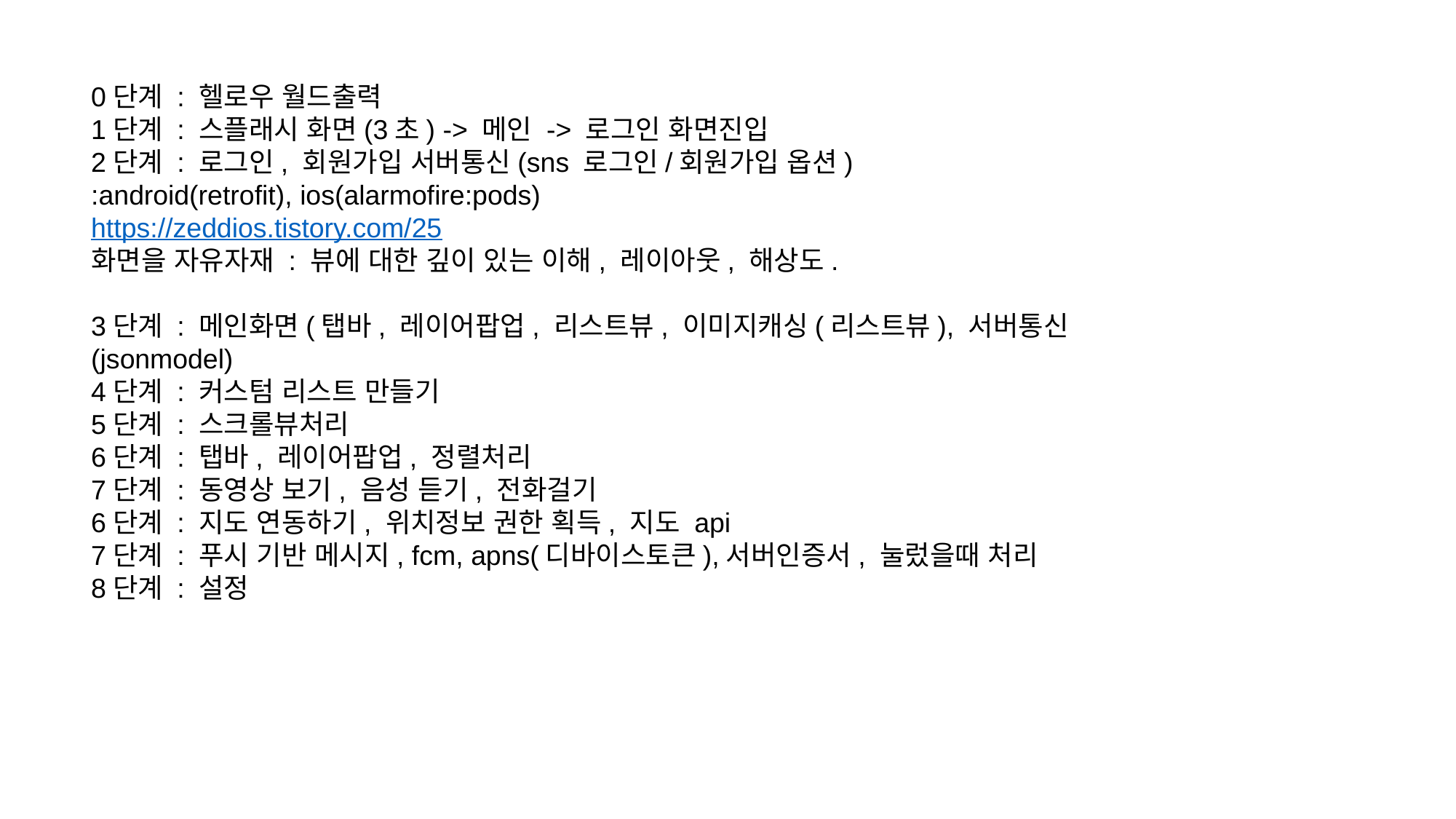

0단계 : 헬로우 월드출력﻿
1단계 : 스플래시 화면(3초) -> 메인 -> 로그인 화면진입
2단계 : 로그인, 회원가입 서버통신(sns 로그인/회원가입 옵션)
:android(retrofit), ios(alarmofire:pods)
https://zeddios.tistory.com/25
화면을 자유자재 : 뷰에 대한 깊이 있는 이해, 레이아웃, 해상도.

3단계 : 메인화면(탭바, 레이어팝업, 리스트뷰, 이미지캐싱(리스트뷰), 서버통신(jsonmodel)
4단계 : 커스텀 리스트 만들기
5단계 : 스크롤뷰처리
6단계 : 탭바, 레이어팝업, 정렬처리
7단계 : 동영상 보기, 음성 듣기, 전화걸기
6단계 : 지도 연동하기, 위치정보 권한 획득, 지도 api
7단계 : 푸시 기반 메시지, fcm, apns(디바이스토큰),서버인증서, 눌렀을때 처리
8단계 : 설정